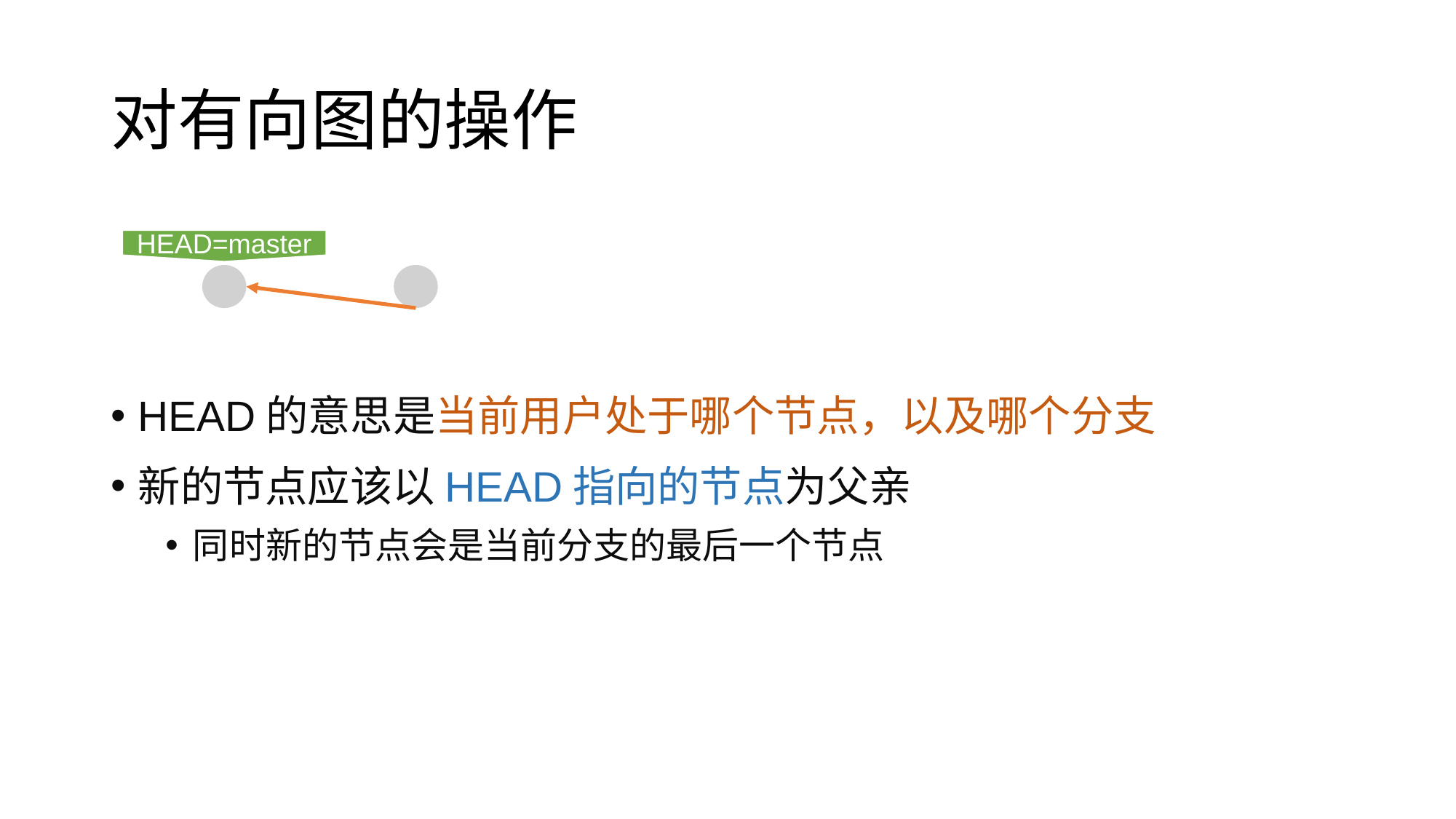

# 对有向图的操作
HEAD=master

HEAD的意思是当前用户处于哪个节点，以及哪个分支
新的节点应该以HEAD指向的节点为父亲
同时新的节点会是当前分支的最后一个节点